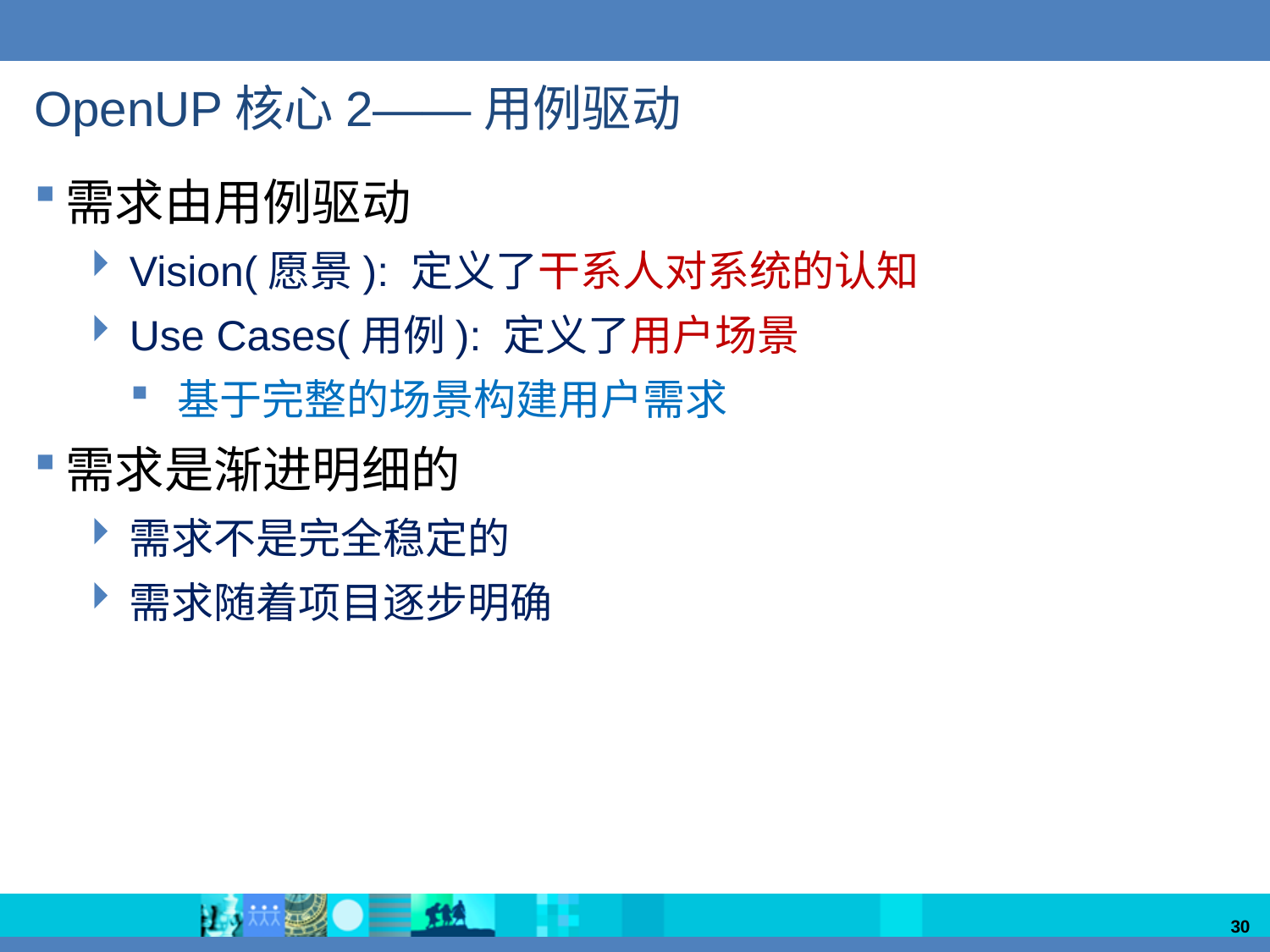

# OpenUP核心2——用例驱动
需求由用例驱动
Vision(愿景): 定义了干系人对系统的认知
Use Cases(用例): 定义了用户场景
基于完整的场景构建用户需求
需求是渐进明细的
需求不是完全稳定的
需求随着项目逐步明确

30